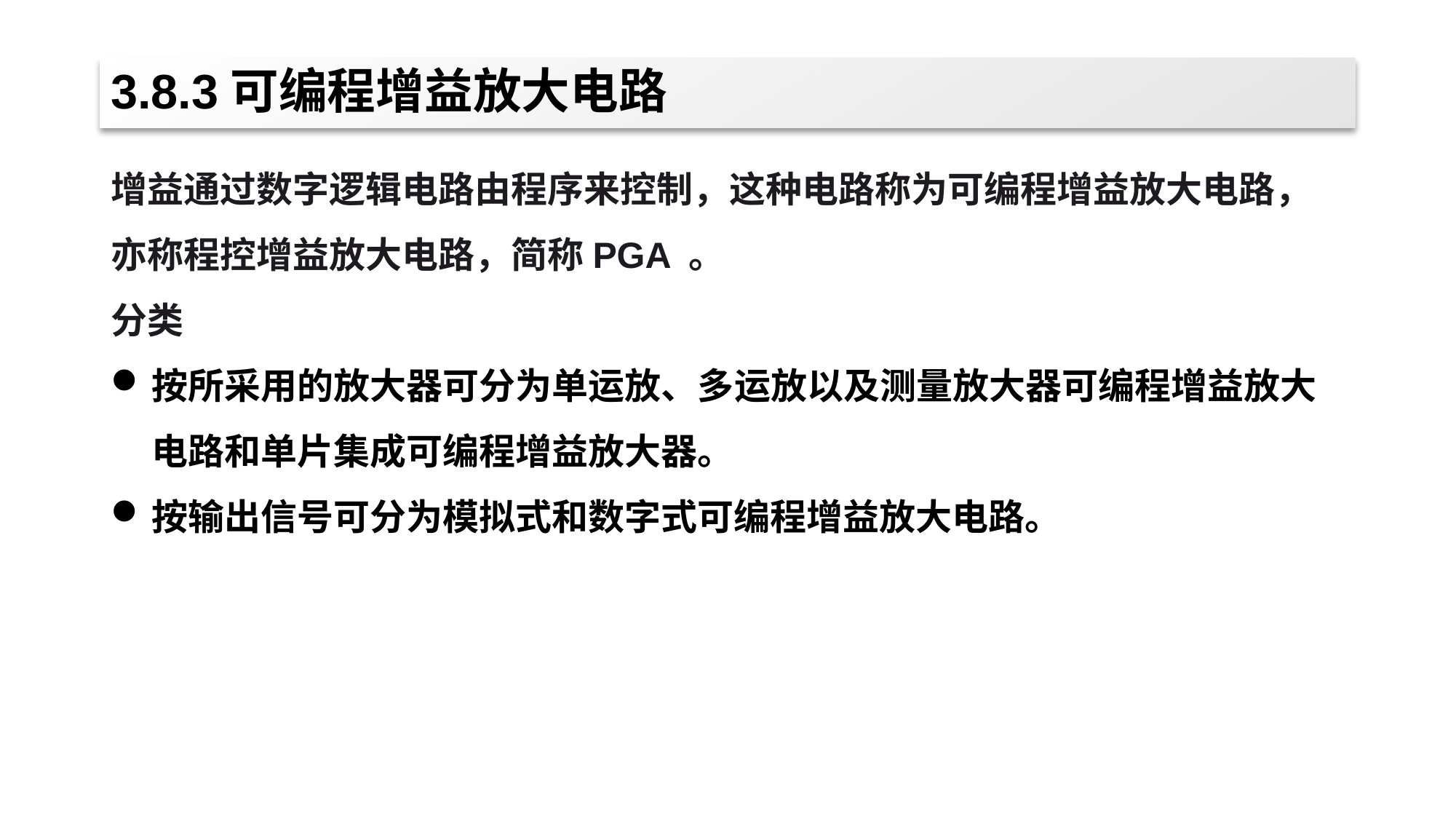

# 3.8.3可编程增益放大电路
增益通过数字逻辑电路由程序来控制，这种电路称为可编程增益放大电路，亦称程控增益放大电路，简称PGA 。
分类
按所采用的放大器可分为单运放、多运放以及测量放大器可编程增益放大电路和单片集成可编程增益放大器。
按输出信号可分为模拟式和数字式可编程增益放大电路。